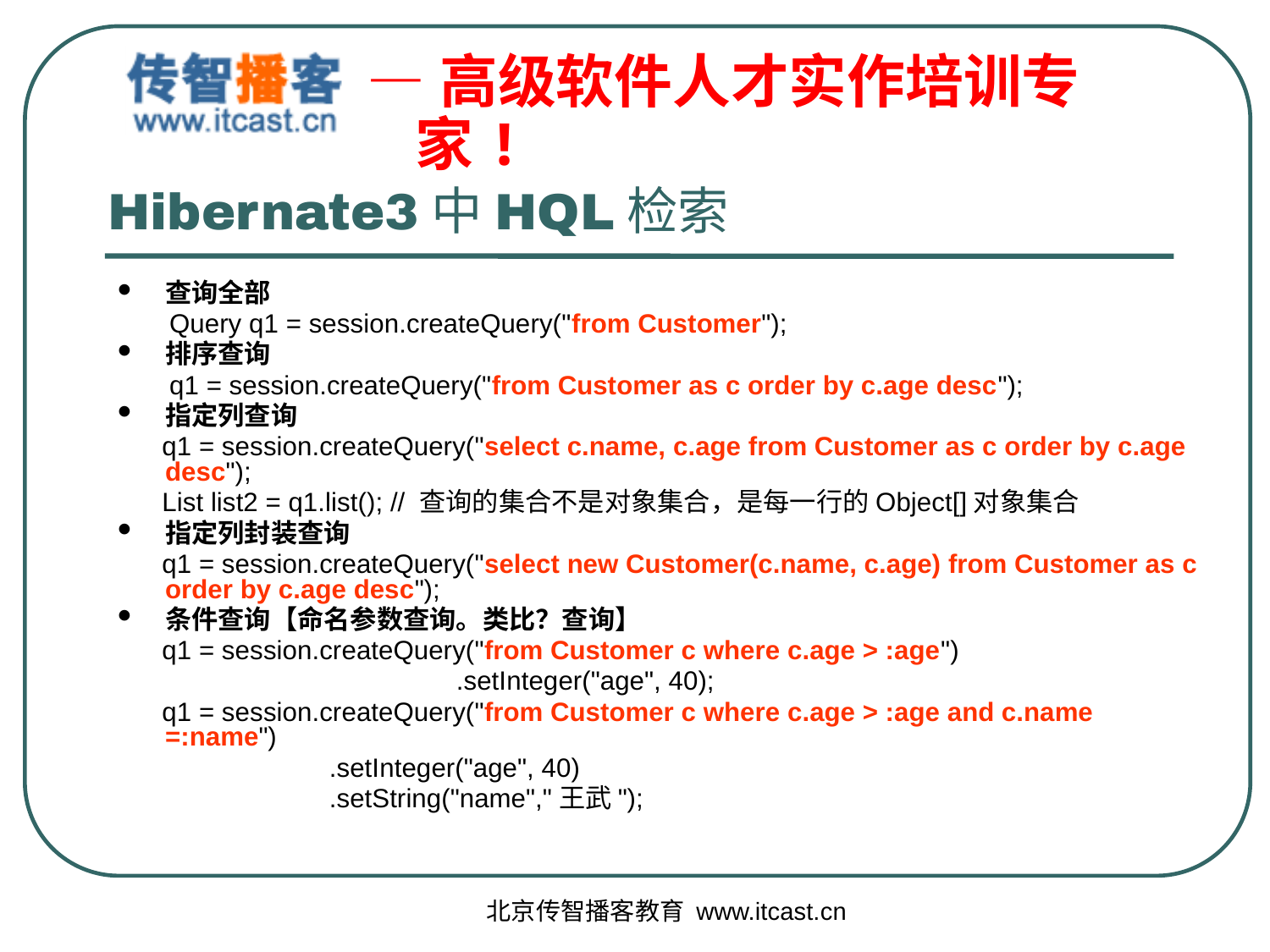

# Hibernate3中HQL检索
查询全部
       Query q1 = session.createQuery("from Customer");
排序查询
       q1 = session.createQuery("from Customer as c order by c.age desc");
指定列查询
      q1 = session.createQuery("select c.name, c.age from Customer as c order by c.age desc");
      List list2 = q1.list(); // 查询的集合不是对象集合，是每一行的Object[]对象集合
指定列封装查询
      q1 = session.createQuery("select new Customer(c.name, c.age) from Customer as c order by c.age desc");
条件查询【命名参数查询。类比？查询】
      q1 = session.createQuery("from Customer c where c.age > :age")
			     .setInteger("age", 40);
      q1 = session.createQuery("from Customer c where c.age > :age and c.name =:name")
		     .setInteger("age", 40)
		     .setString("name","王武");

北京传智播客教育 www.itcast.cn